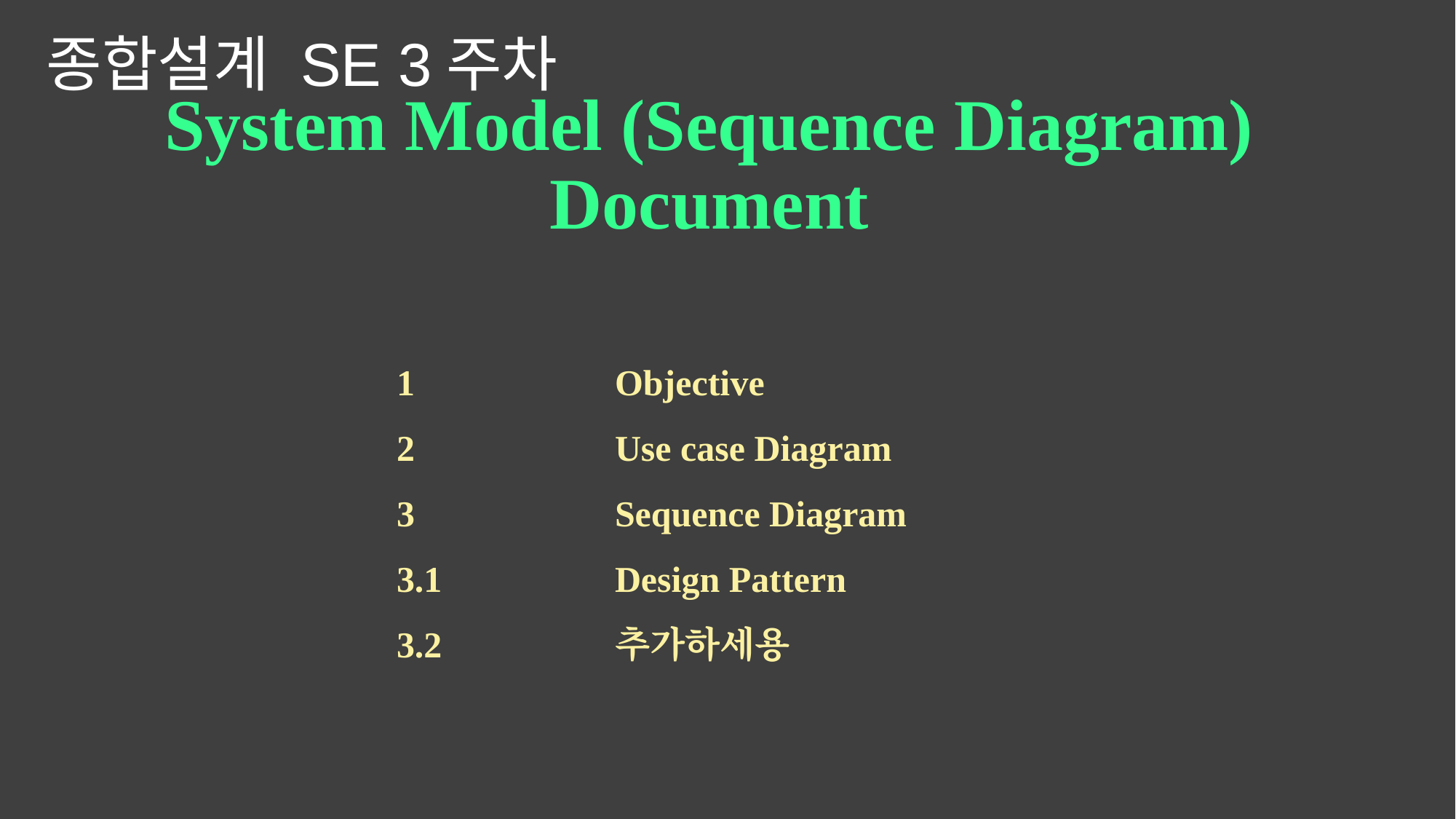

종합설계 SE 3주차
# System Model (Sequence Diagram) Document
1 		Objective
2		Use case Diagram
3		Sequence Diagram
3.1 		Design Pattern
3.2		추가하세용